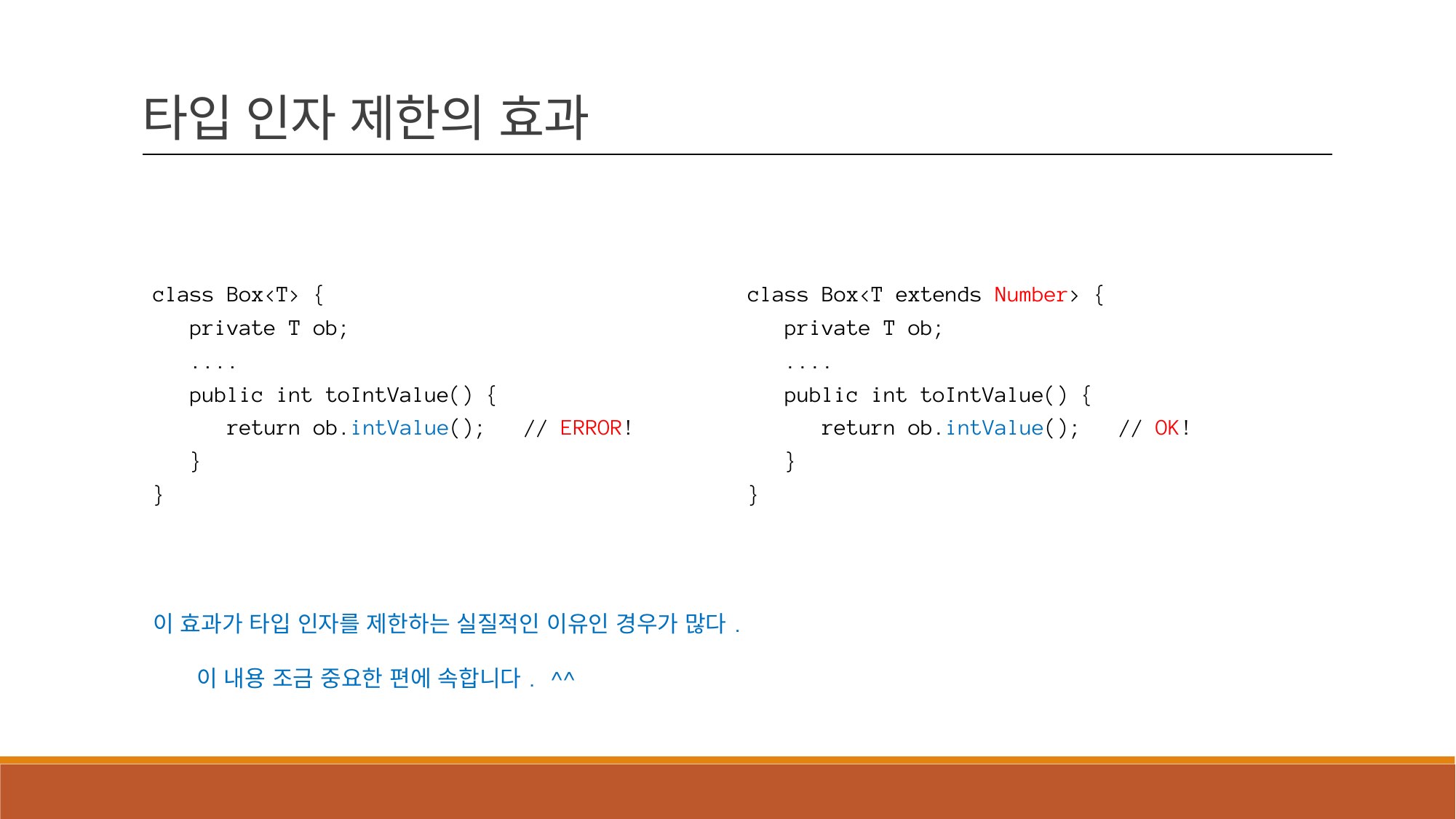

타입 인자 제한의 효과
class Box<T extends Number> {
   private T ob;
   ....
   public int toIntValue() {
      return ob.intValue();   // OK!
   }
}
class Box<T> {
   private T ob;
   ....
   public int toIntValue() {
      return ob.intValue();   // ERROR!
   }
}
이 효과가 타입 인자를 제한하는 실질적인 이유인 경우가 많다.
      이 내용 조금 중요한 편에 속합니다. ^^